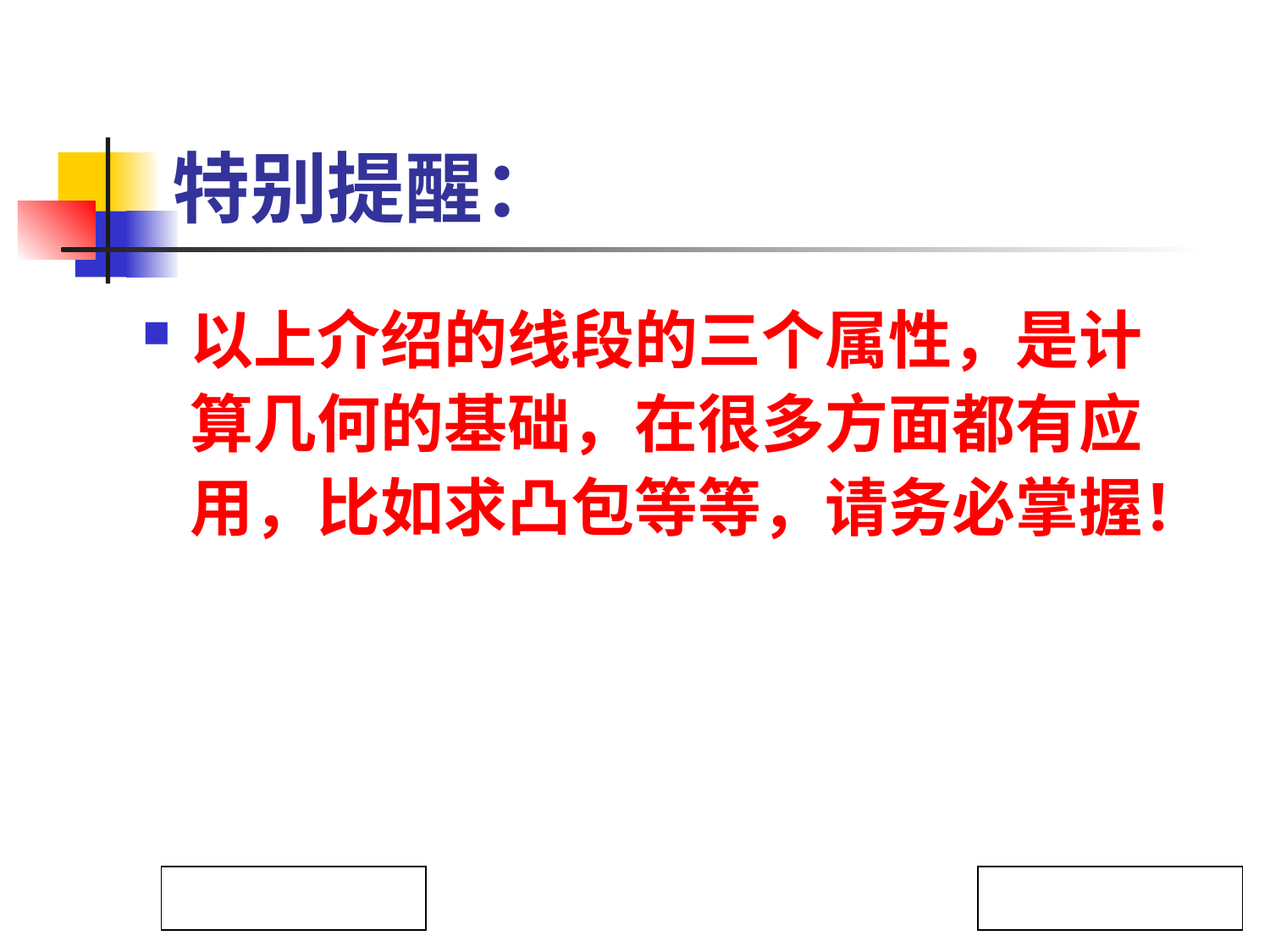

# 特别提醒：
以上介绍的线段的三个属性，是计算几何的基础，在很多方面都有应用，比如求凸包等等，请务必掌握！

13